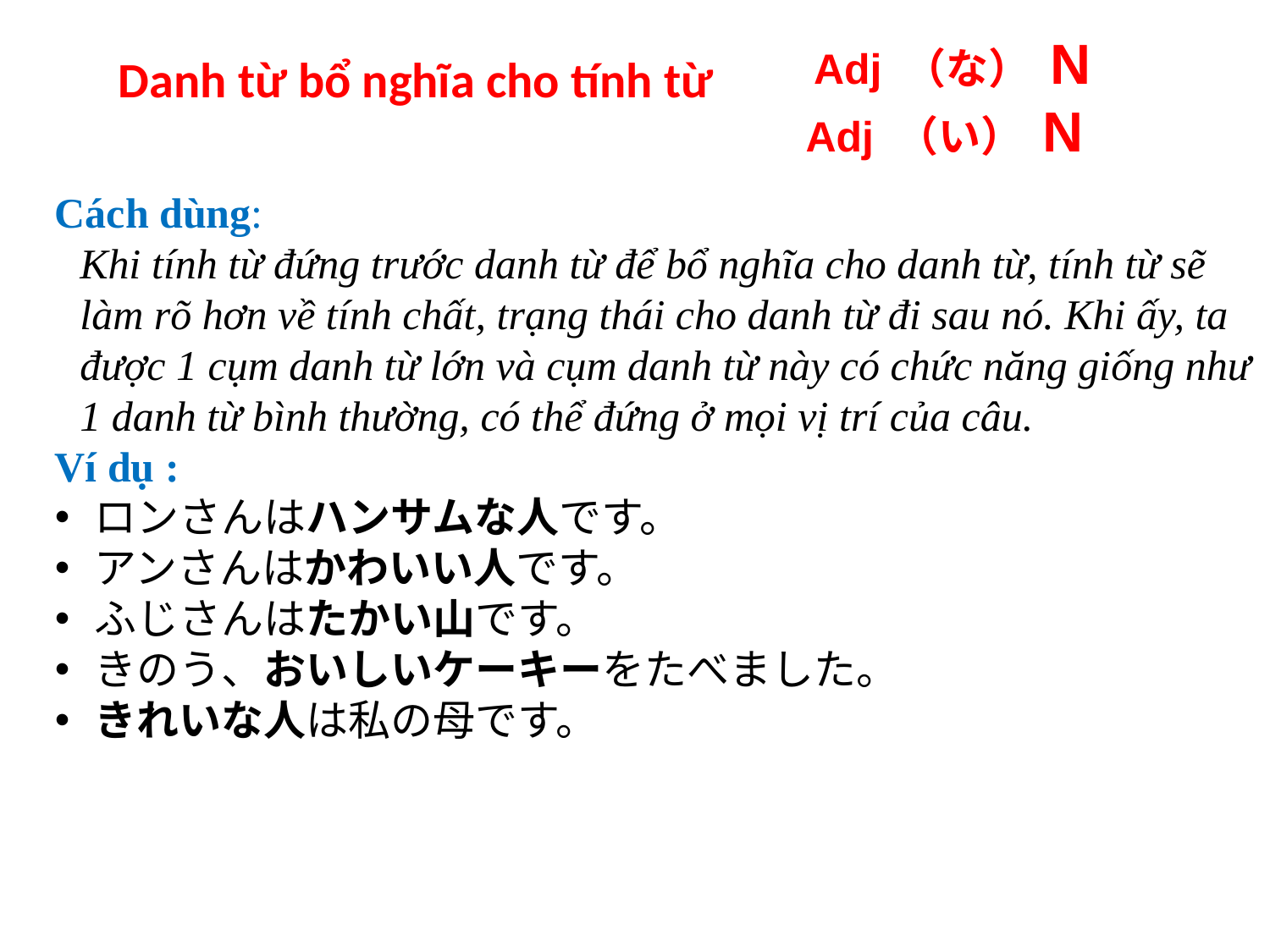

Adj （な） N
Adj （い） N
Danh từ bổ nghĩa cho tính từ
Cách dùng:
Khi tính từ đứng trước danh từ để bổ nghĩa cho danh từ, tính từ sẽ làm rõ hơn về tính chất, trạng thái cho danh từ đi sau nó. Khi ấy, ta được 1 cụm danh từ lớn và cụm danh từ này có chức năng giống như 1 danh từ bình thường, có thể đứng ở mọi vị trí của câu.
Ví dụ :
ロンさんはハンサムな人です。
アンさんはかわいい人です。
ふじさんはたかい山です。
きのう、おいしいケーキーをたべました。
きれいな人は私の母です。